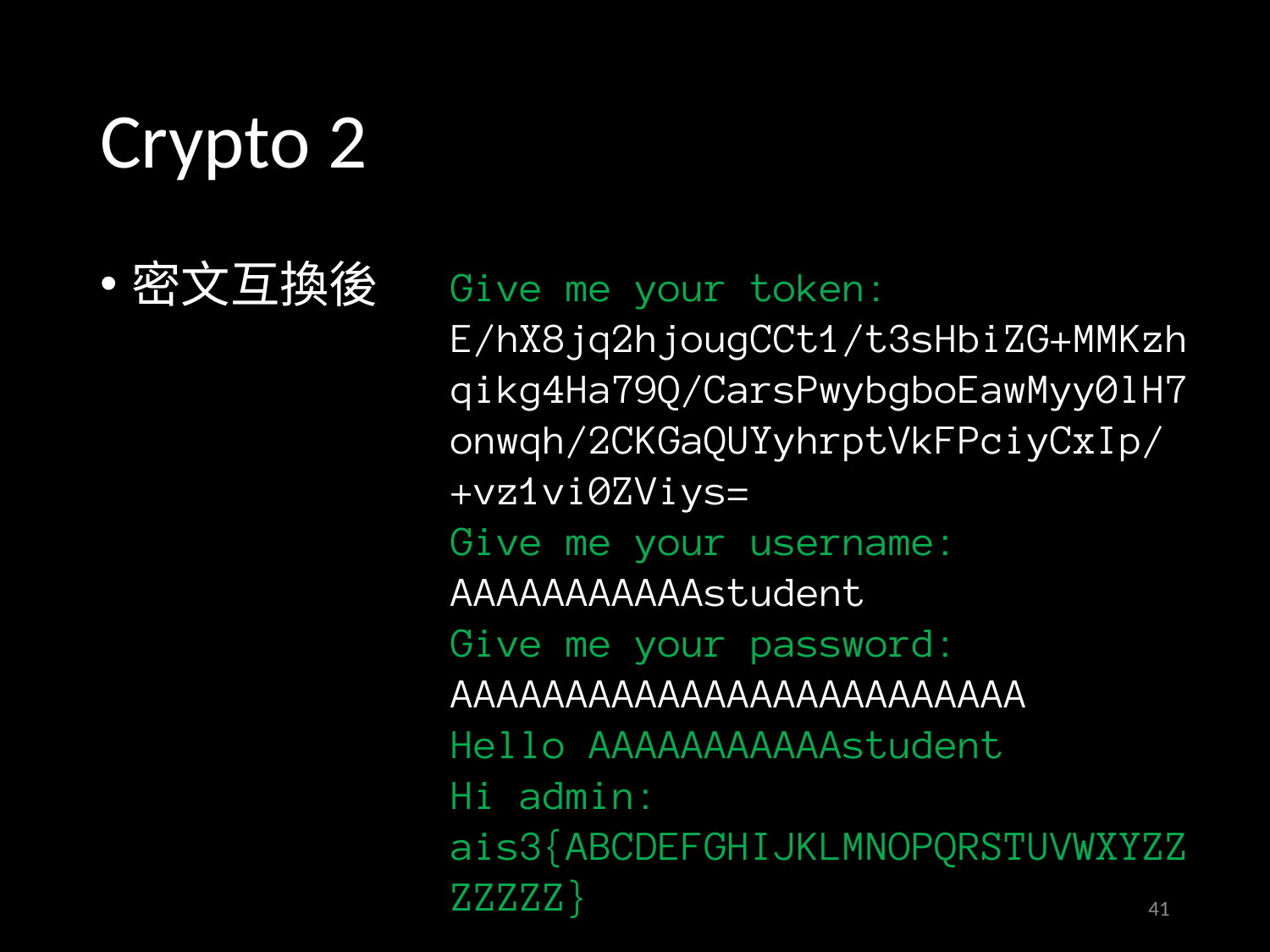

# Crypto 2
密文互換後

Give me your token: E/hX8jq2hjougCCt1/t3sHbiZG+MMKzhqikg4Ha79Q/CarsPwybgboEawMyy0lH7onwqh/2CKGaQUYyhrptVkFPciyCxIp/+vz1vi0ZViys=
Give me your username: AAAAAAAAAAAstudent
Give me your password: AAAAAAAAAAAAAAAAAAAAAAAAA
Hello AAAAAAAAAAAstudent
Hi admin:
ais3{ABCDEFGHIJKLMNOPQRSTUVWXYZZZZZZZ}
41